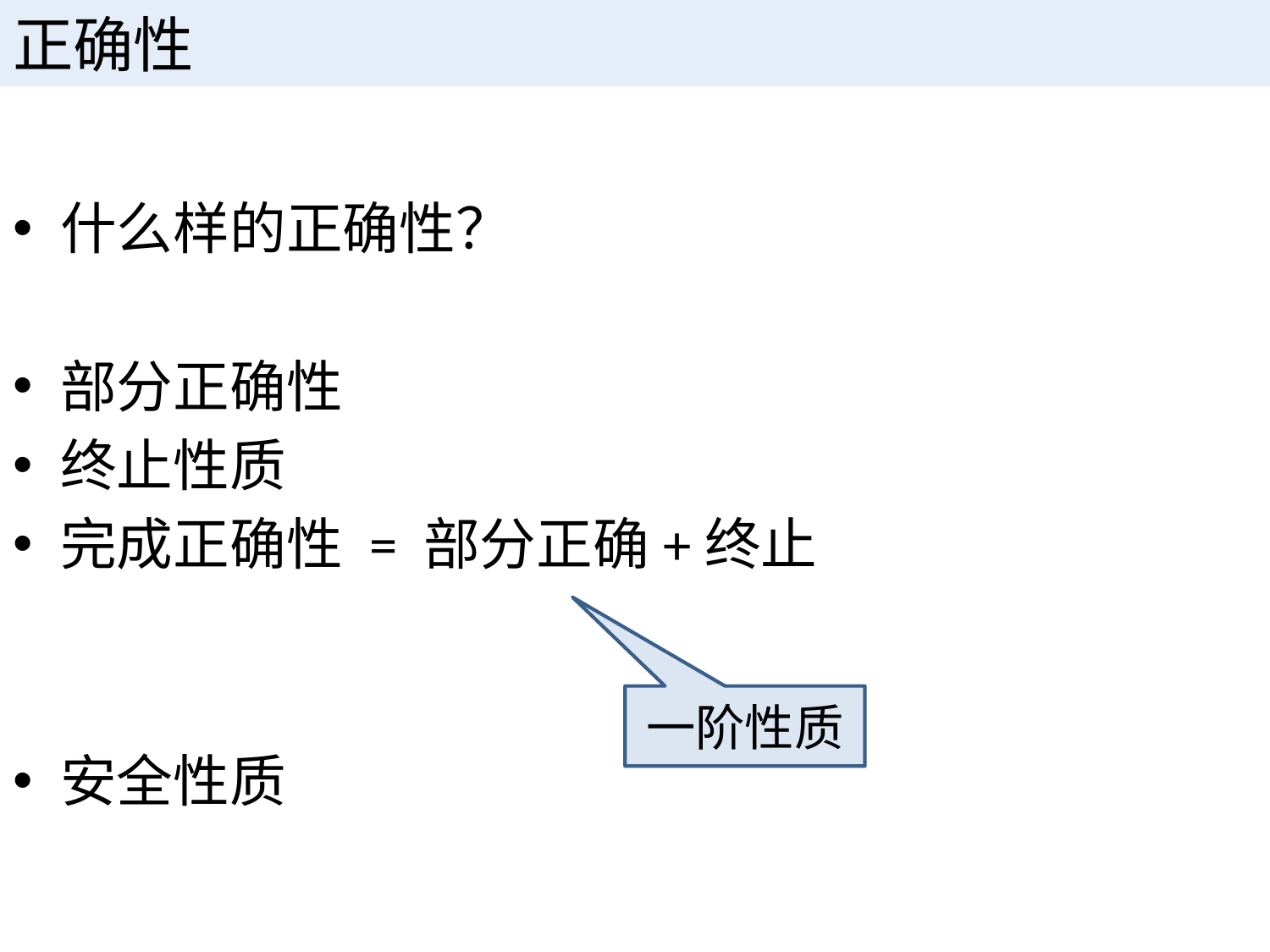

# 正确性

什么样的正确性？

部分正确性
终止性质
完成正确性 = 部分正确+终止

安全性质
一阶性质